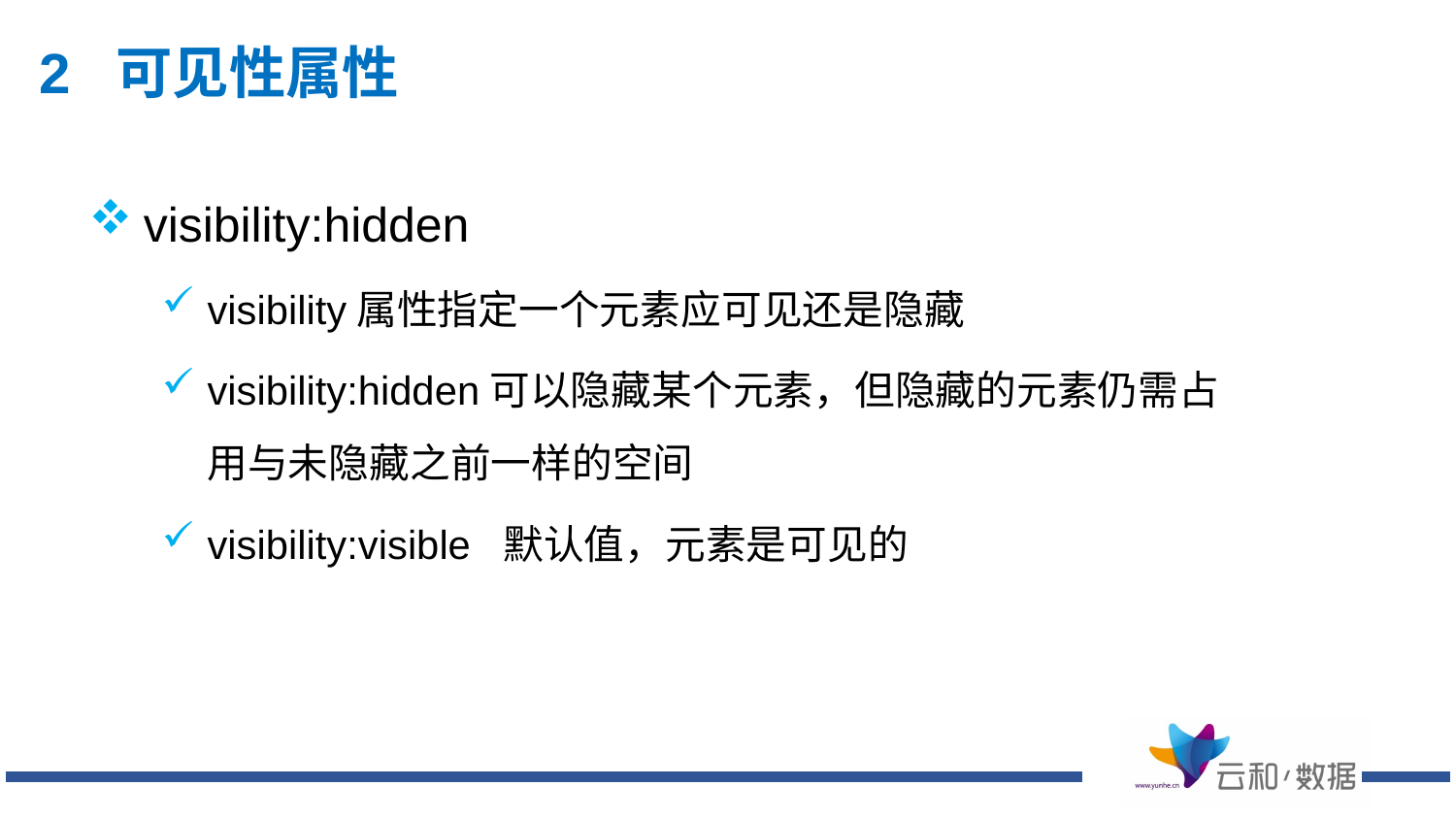

# 2  可见性属性
visibility:hidden
visibility属性指定一个元素应可见还是隐藏
visibility:hidden可以隐藏某个元素，但隐藏的元素仍需占用与未隐藏之前一样的空间
visibility:visible  默认值，元素是可见的
8